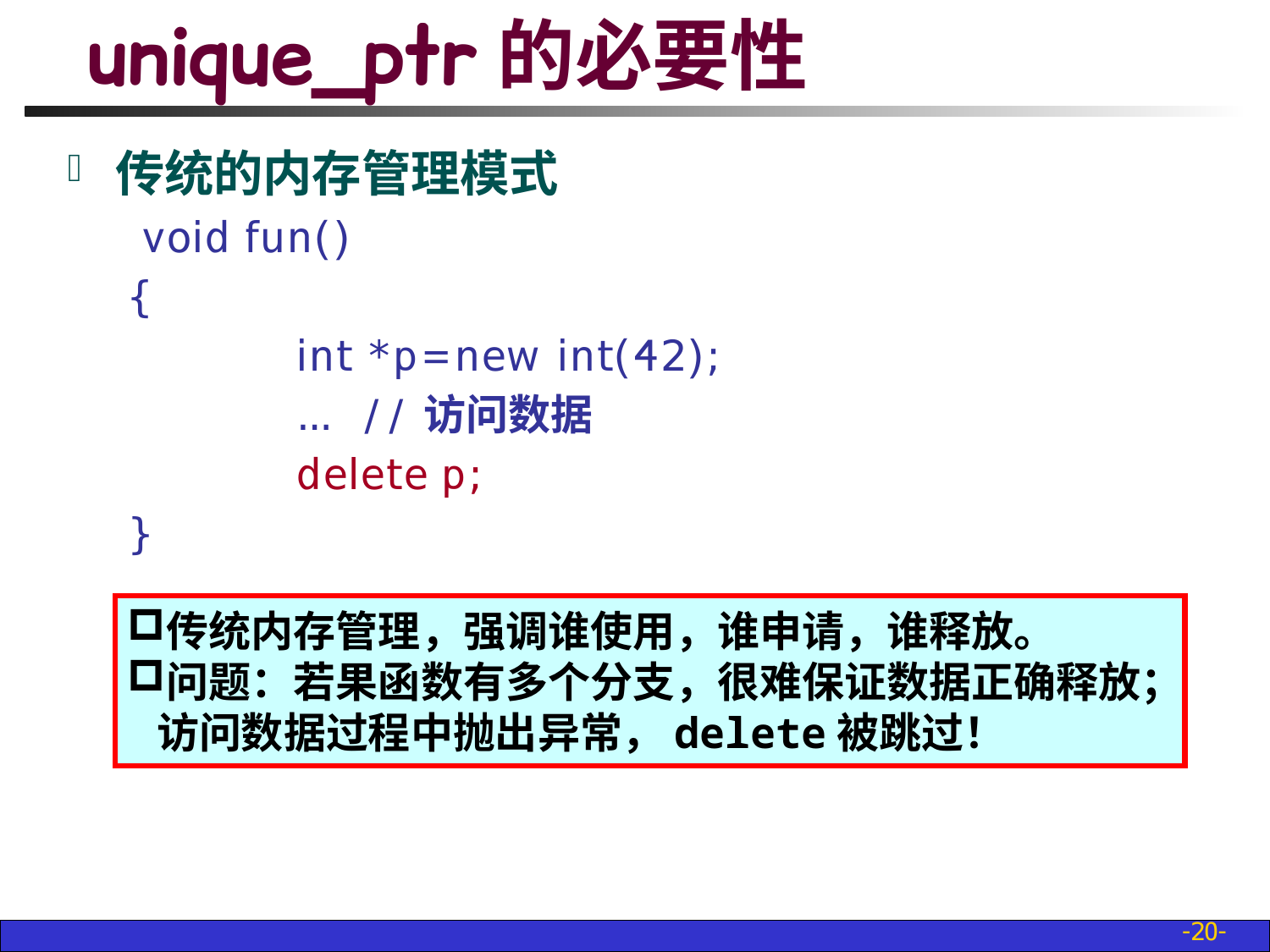

# unique_ptr的必要性
传统的内存管理模式
 void fun()
{
		int *p=new int(42);
		…  //访问数据
		delete p;
}
传统内存管理，强调谁使用，谁申请，谁释放。
问题：若果函数有多个分支，很难保证数据正确释放；
  访问数据过程中抛出异常，delete被跳过！
-20-